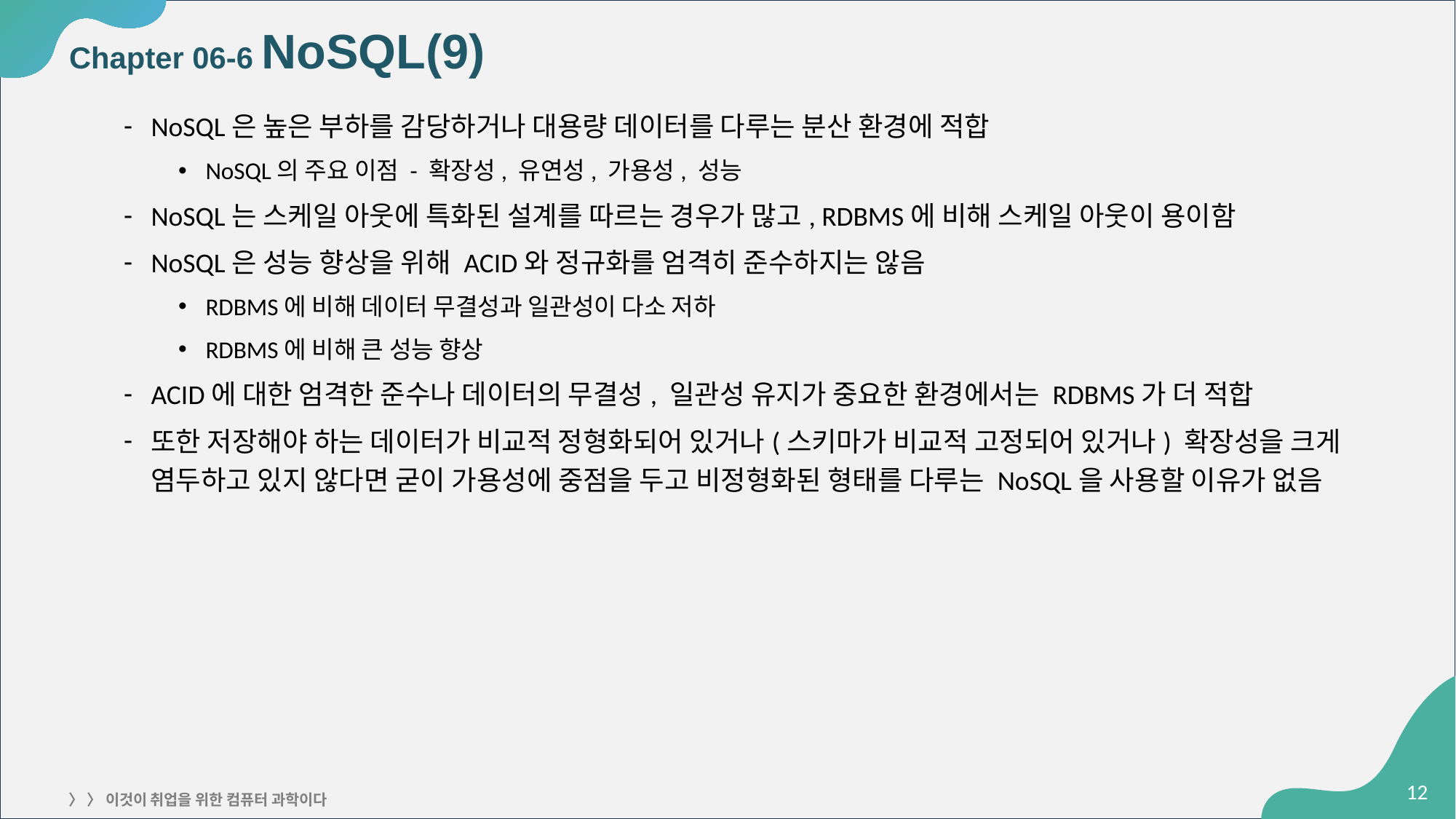

# Chapter 06-6 NoSQL(9)
NoSQL은 높은 부하를 감당하거나 대용량 데이터를 다루는 분산 환경에 적합
NoSQL의 주요 이점 - 확장성, 유연성, 가용성, 성능
NoSQL는 스케일 아웃에 특화된 설계를 따르는 경우가 많고, RDBMS에 비해 스케일 아웃이 용이함
NoSQL은 성능 향상을 위해 ACID와 정규화를 엄격히 준수하지는 않음
RDBMS에 비해 데이터 무결성과 일관성이 다소 저하
RDBMS에 비해 큰 성능 향상
ACID에 대한 엄격한 준수나 데이터의 무결성, 일관성 유지가 중요한 환경에서는 RDBMS가 더 적합
또한 저장해야 하는 데이터가 비교적 정형화되어 있거나(스키마가 비교적 고정되어 있거나) 확장성을 크게 염두하고 있지 않다면 굳이 가용성에 중점을 두고 비정형화된 형태를 다루는 NoSQL을 사용할 이유가 없음
12
〉 〉 이것이 취업을 위한 컴퓨터 과학이다